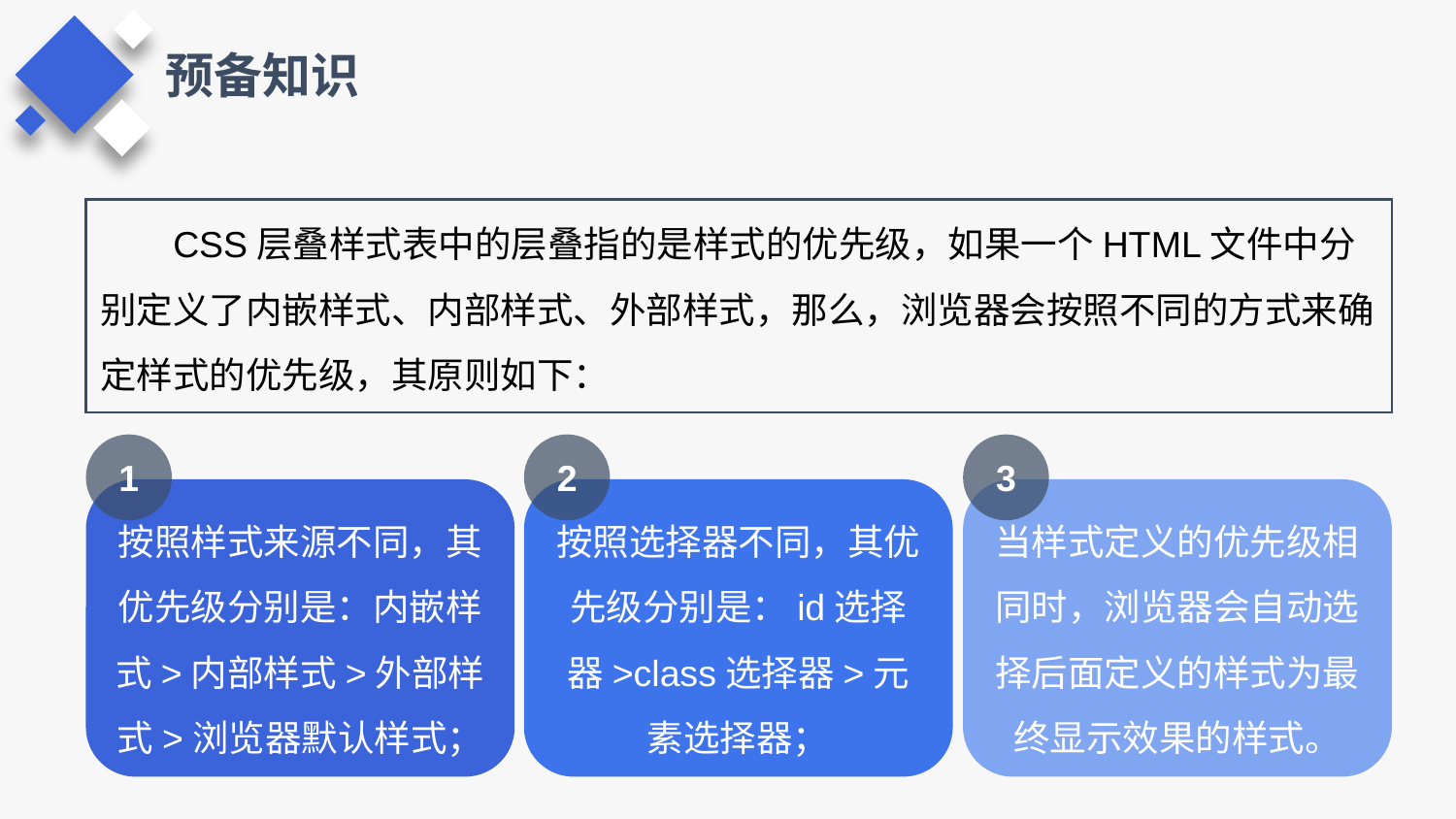

预备知识

CSS层叠样式表中的层叠指的是样式的优先级，如果一个HTML文件中分别定义了内嵌样式、内部样式、外部样式，那么，浏览器会按照不同的方式来确定样式的优先级，其原则如下：
1
2
3
按照样式来源不同，其优先级分别是：内嵌样式>内部样式>外部样式>浏览器默认样式；
按照选择器不同，其优先级分别是：id选择器>class选择器>元素选择器；
当样式定义的优先级相同时，浏览器会自动选择后面定义的样式为最终显示效果的样式。